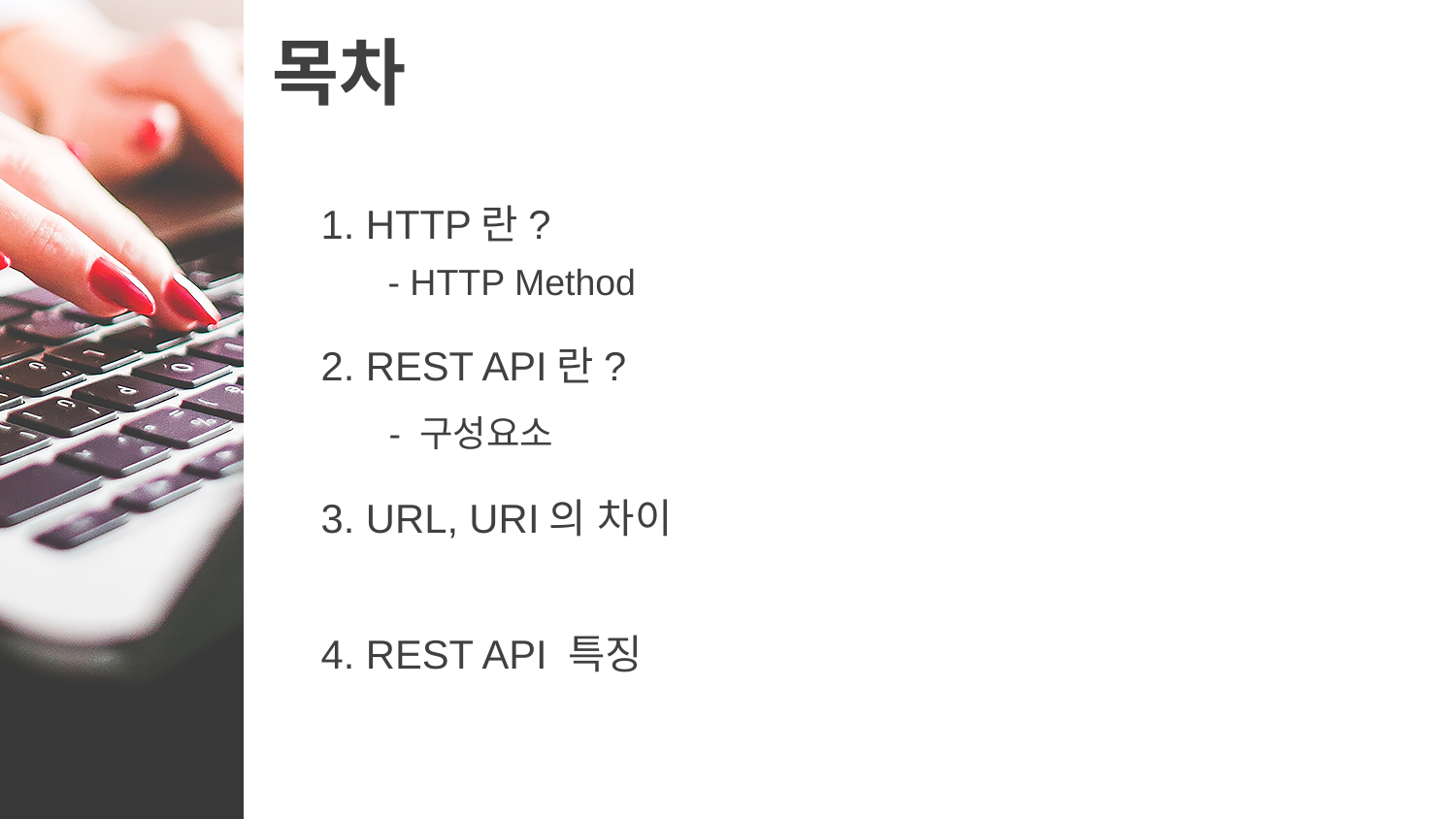

# 목차
1. HTTP란?
      - HTTP Method

2. REST API란?
     - 구성요소

3. URL, URI의 차이

4. REST API 특징